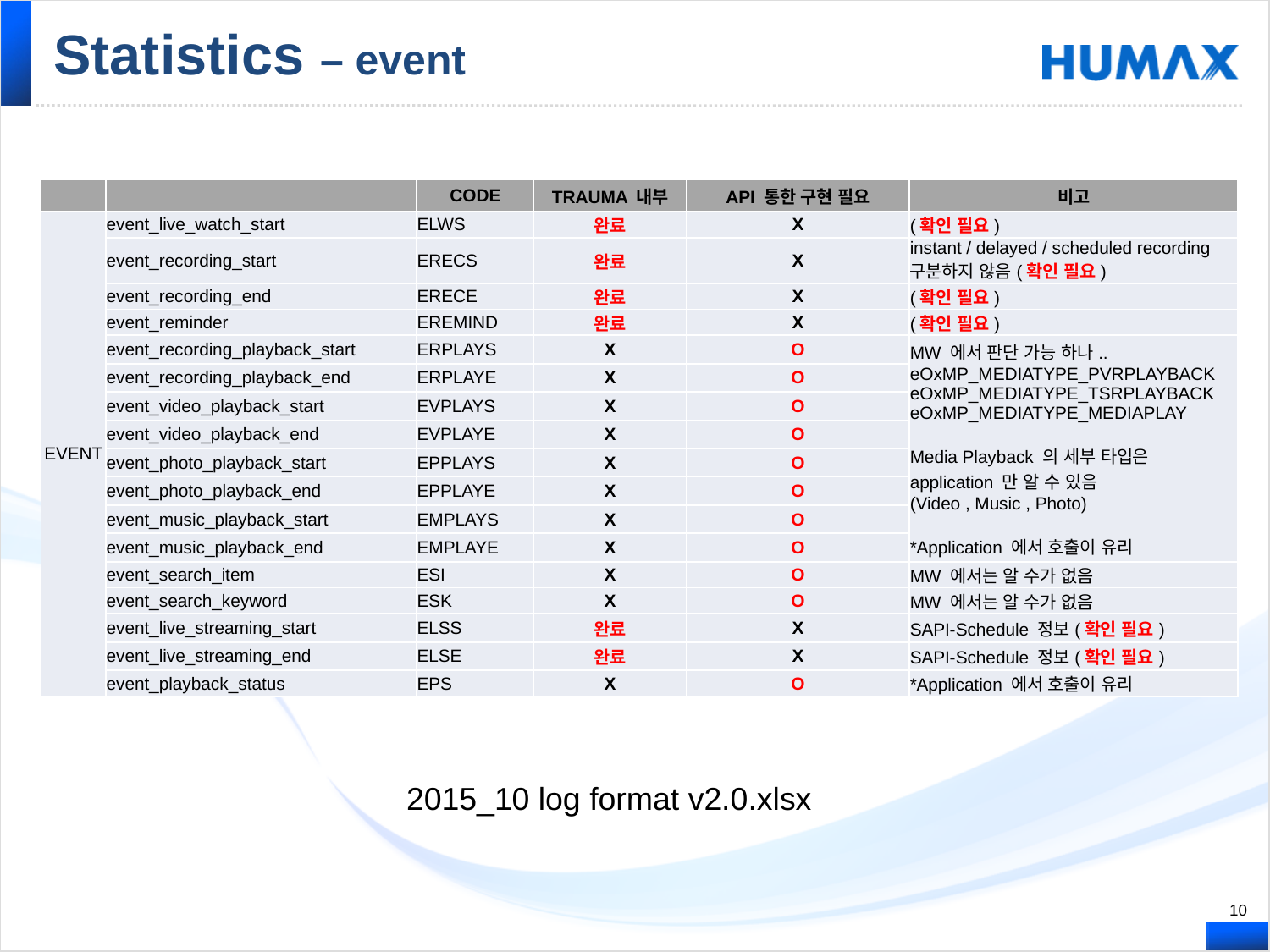

# Statistics – event
|  |  | CODE | TRAUMA 내부 | API 통한 구현 필요 | 비고 |
| --- | --- | --- | --- | --- | --- |
| EVENT | event\_live\_watch\_start | ELWS | 완료 | X | (확인 필요) |
|  | event\_recording\_start | ERECS | 완료 | X | instant / delayed / scheduled recording 구분하지 않음(확인 필요) |
|  | event\_recording\_end | ERECE | 완료 | X | (확인 필요) |
|  | event\_reminder | EREMIND | 완료 | X | (확인 필요) |
|  | event\_recording\_playback\_start | ERPLAYS | X | O | MW 에서 판단 가능 하나.. eOxMP\_MEDIATYPE\_PVRPLAYBACK eOxMP\_MEDIATYPE\_TSRPLAYBACK eOxMP\_MEDIATYPE\_MEDIAPLAY Media Playback 의 세부 타입은 application 만 알 수 있음 (Video , Music , Photo) \*Application 에서 호출이 유리 |
|  | event\_recording\_playback\_end | ERPLAYE | X | O |  |
|  | event\_video\_playback\_start | EVPLAYS | X | O |  |
|  | event\_video\_playback\_end | EVPLAYE | X | O |  |
|  | event\_photo\_playback\_start | EPPLAYS | X | O |  |
|  | event\_photo\_playback\_end | EPPLAYE | X | O |  |
|  | event\_music\_playback\_start | EMPLAYS | X | O |  |
|  | event\_music\_playback\_end | EMPLAYE | X | O |  |
|  | event\_search\_item | ESI | X | O | MW 에서는 알 수가 없음 |
|  | event\_search\_keyword | ESK | X | O | MW 에서는 알 수가 없음 |
|  | event\_live\_streaming\_start | ELSS | 완료 | X | SAPI-Schedule 정보(확인 필요) |
|  | event\_live\_streaming\_end | ELSE | 완료 | X | SAPI-Schedule 정보(확인 필요) |
|  | event\_playback\_status | EPS | X | O | \*Application 에서 호출이 유리 |
2015_10 log format v2.0.xlsx
10